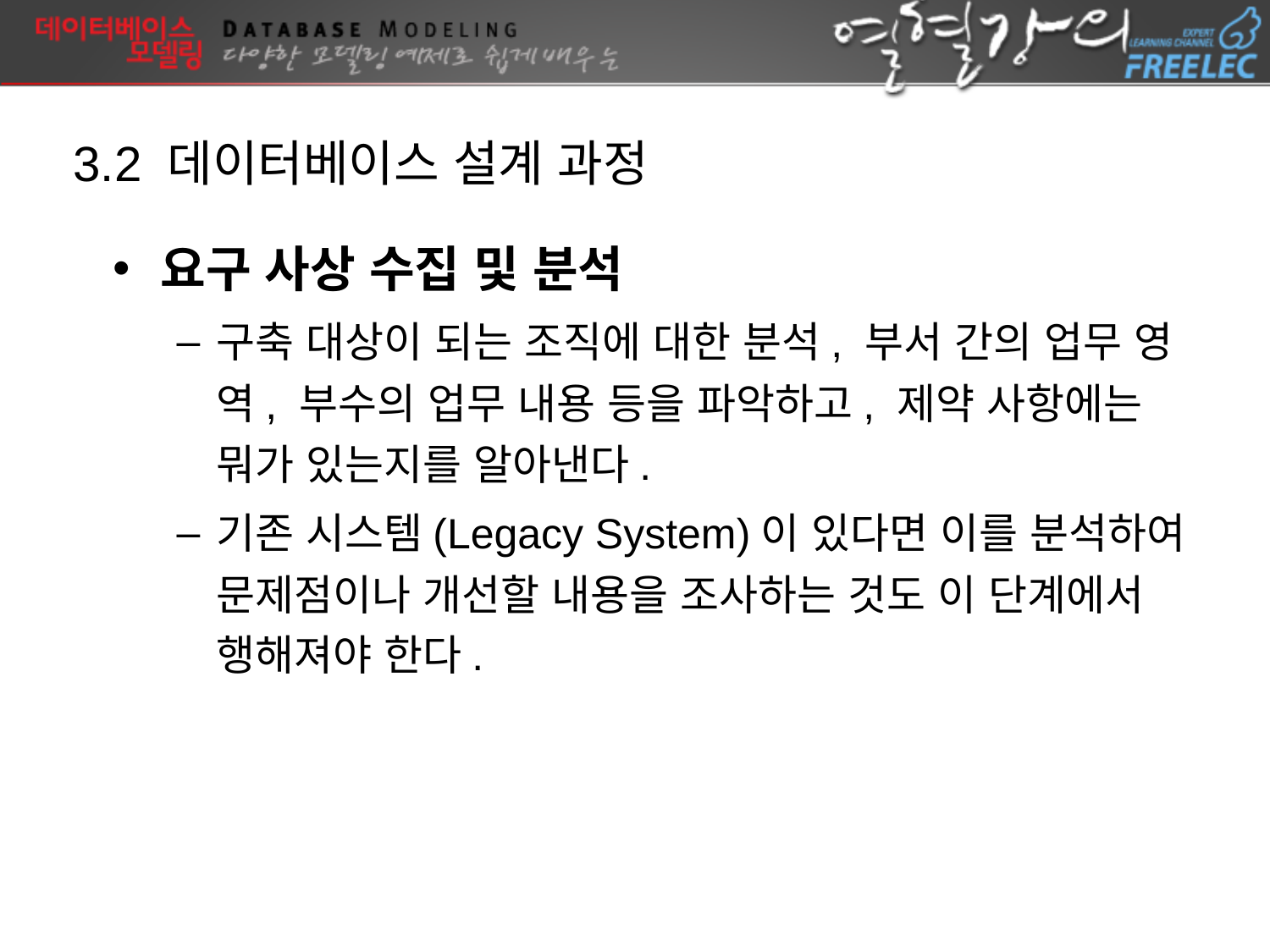

3.2 데이터베이스 설계 과정
요구 사상 수집 및 분석
구축 대상이 되는 조직에 대한 분석, 부서 간의 업무 영역, 부수의 업무 내용 등을 파악하고, 제약 사항에는 뭐가 있는지를 알아낸다.
기존 시스템(Legacy System)이 있다면 이를 분석하여 문제점이나 개선할 내용을 조사하는 것도 이 단계에서 행해져야 한다.